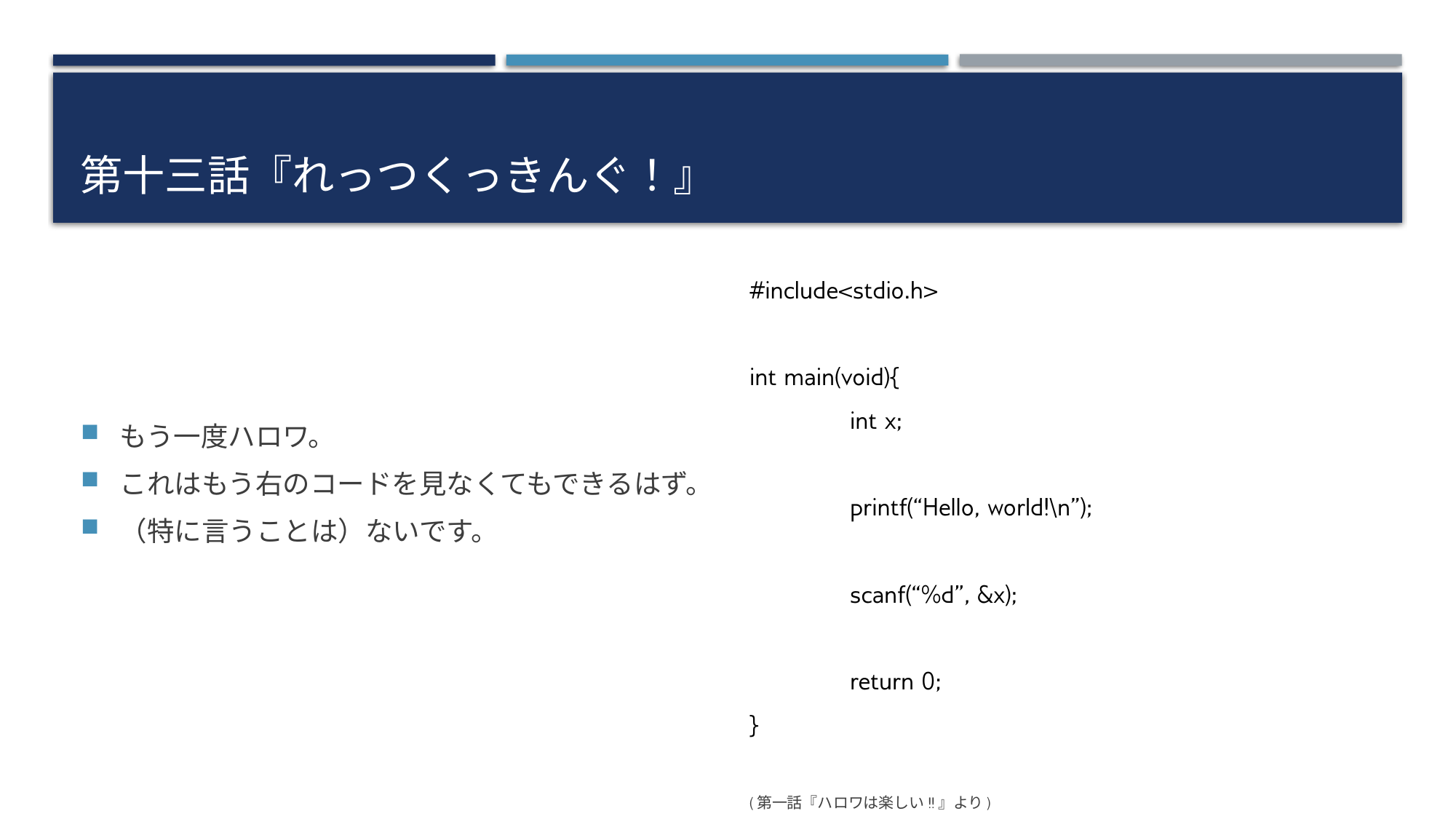

# 第十三話『れっつくっきんぐ！』
もう一度ハロワ。
これはもう右のコードを見なくてもできるはず。
（特に言うことは）ないです。
#include<stdio.h>

int main(void){
	int x;

	printf(“Hello, world!\n”);

	scanf(“%d”, &x);

	return 0;
}

(第一話『ハロワは楽しい!!』より)